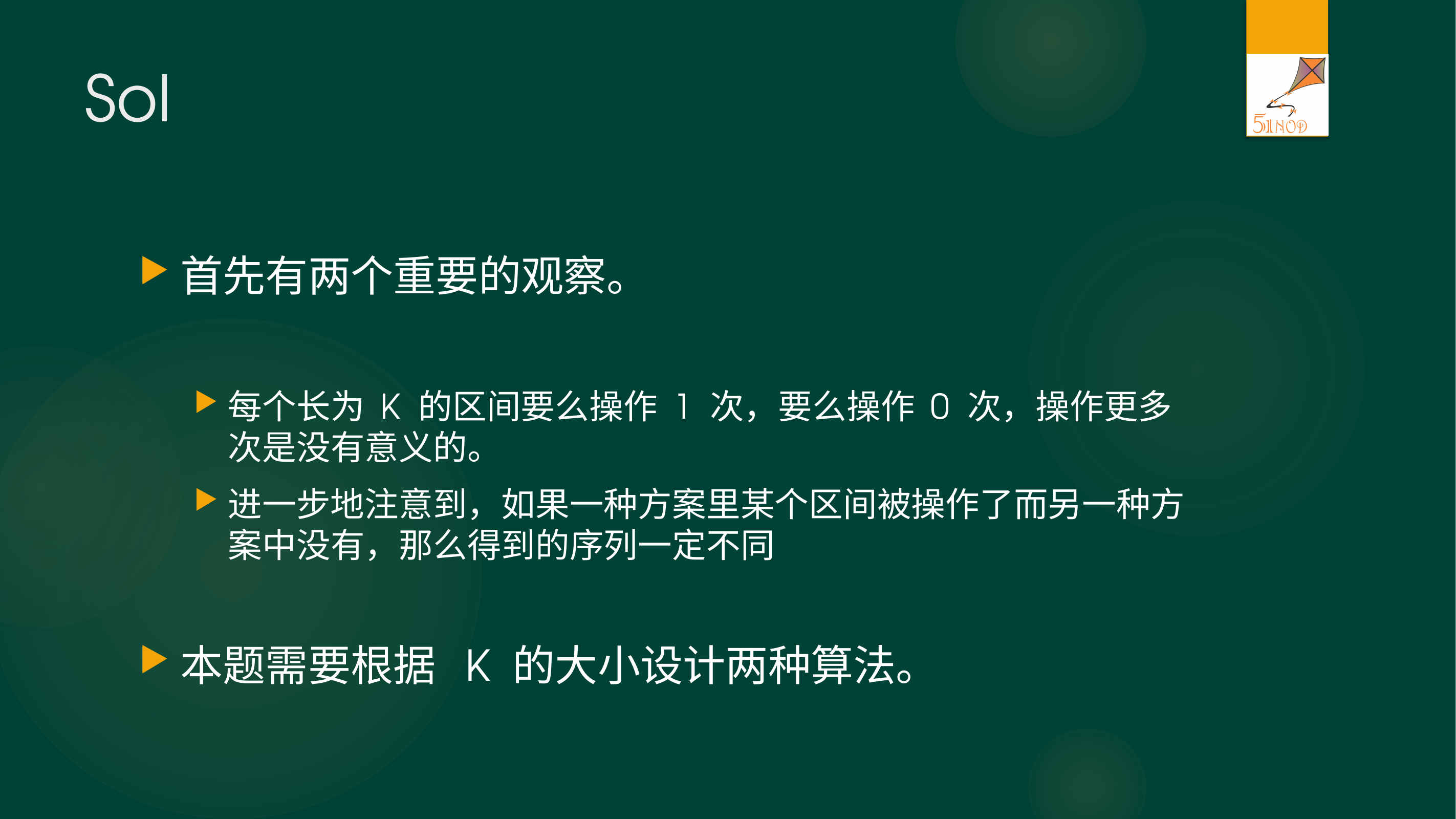

# Sol
首先有两个重要的观察。

每个长为 K 的区间要么操作 1 次，要么操作 0 次，操作更多次是没有意义的。
进一步地注意到，如果一种方案里某个区间被操作了而另一种方案中没有，那么得到的序列一定不同

本题需要根据  K 的大小设计两种算法。